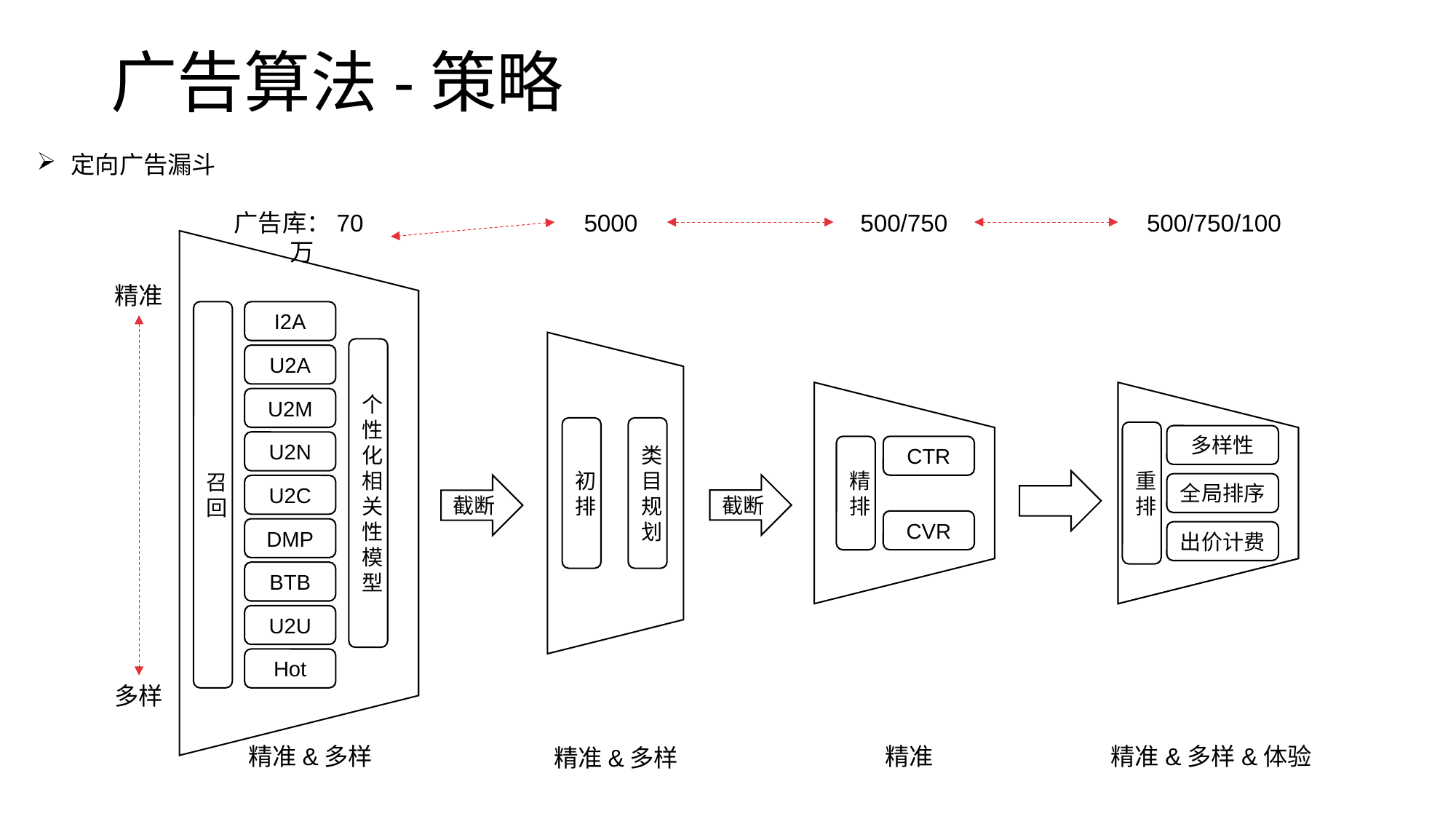

# 广告算法-策略
定向广告漏斗
广告库：70万
5000
500/750
500/750/100
精准
召回
I2A
个性化相关性模型
U2A

U2M

初排
类目规划
重排

多样性
U2N
精排
CTR

全局排序
截断
截断
U2C
CVR
DMP
出价计费
BTB
U2U
Hot
多样
精准&多样
精准
精准&多样&体验
精准&多样